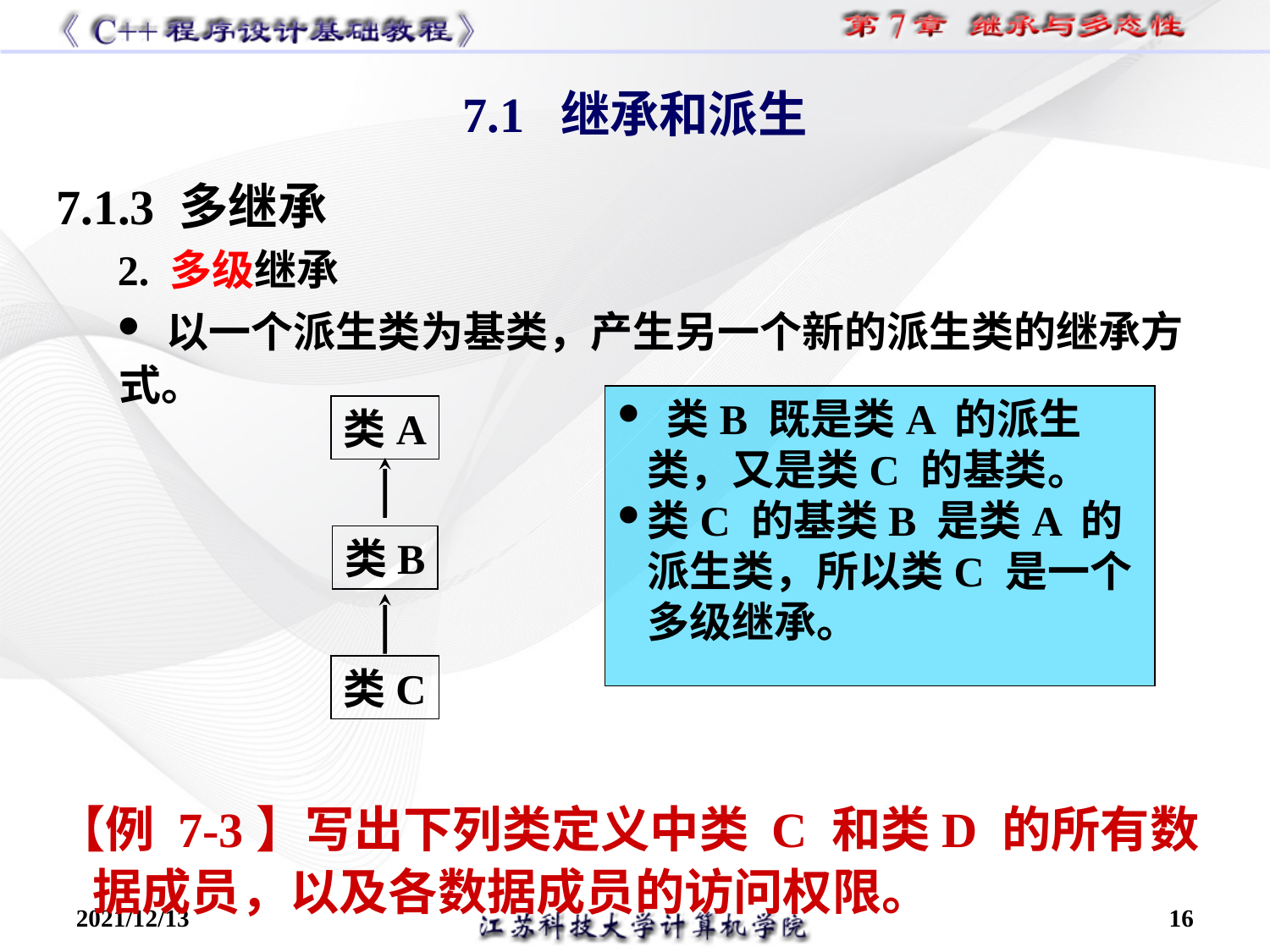

7.1.3 多继承
2. 多级继承
 以一个派生类为基类，产生另一个新的派生类的继承方式。

【例 7-3】写出下列类定义中类 C 和类D 的所有数据成员，以及各数据成员的访问权限。
7.1  继承和派生
 类B 既是类A 的派生类，又是类C 的基类。
类C 的基类B 是类A 的派生类，所以类C 是一个多级继承。
类A

类B

类C